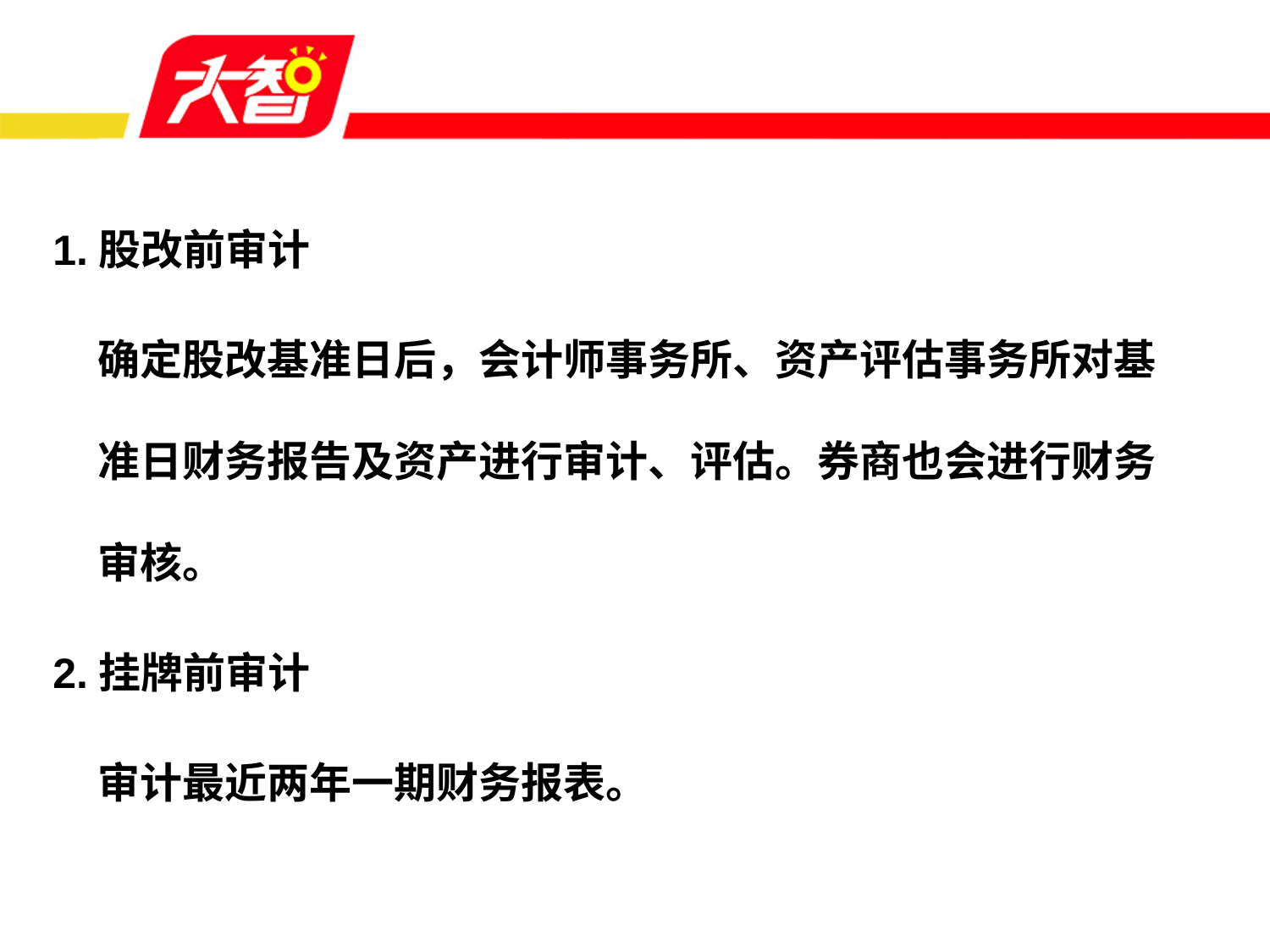

1.股改前审计
	确定股改基准日后，会计师事务所、资产评估事务所对基准日财务报告及资产进行审计、评估。券商也会进行财务审核。
2.挂牌前审计
	审计最近两年一期财务报表。